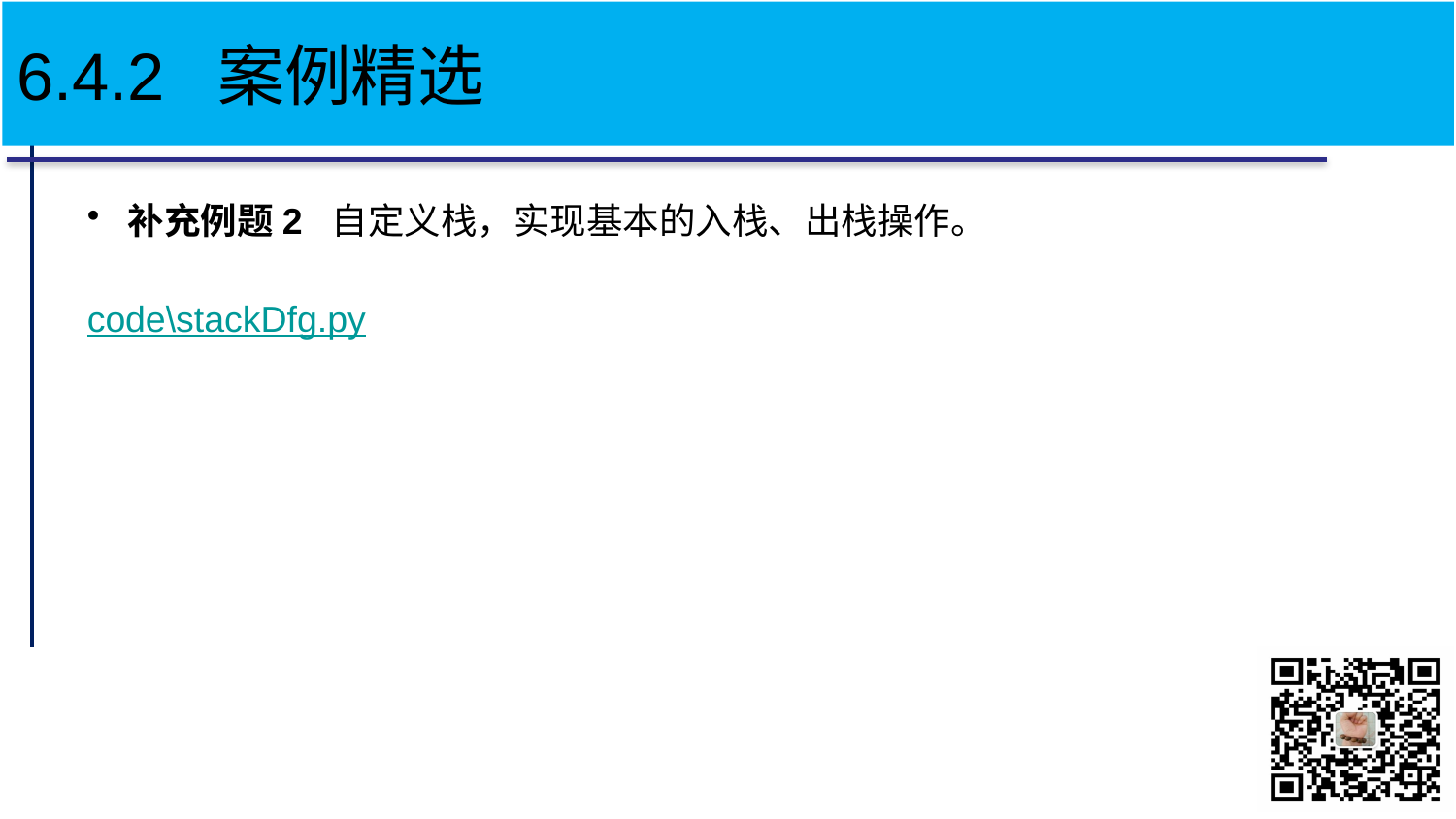

# 6.4.2  案例精选
补充例题2  自定义栈，实现基本的入栈、出栈操作。

code\stackDfg.py
61